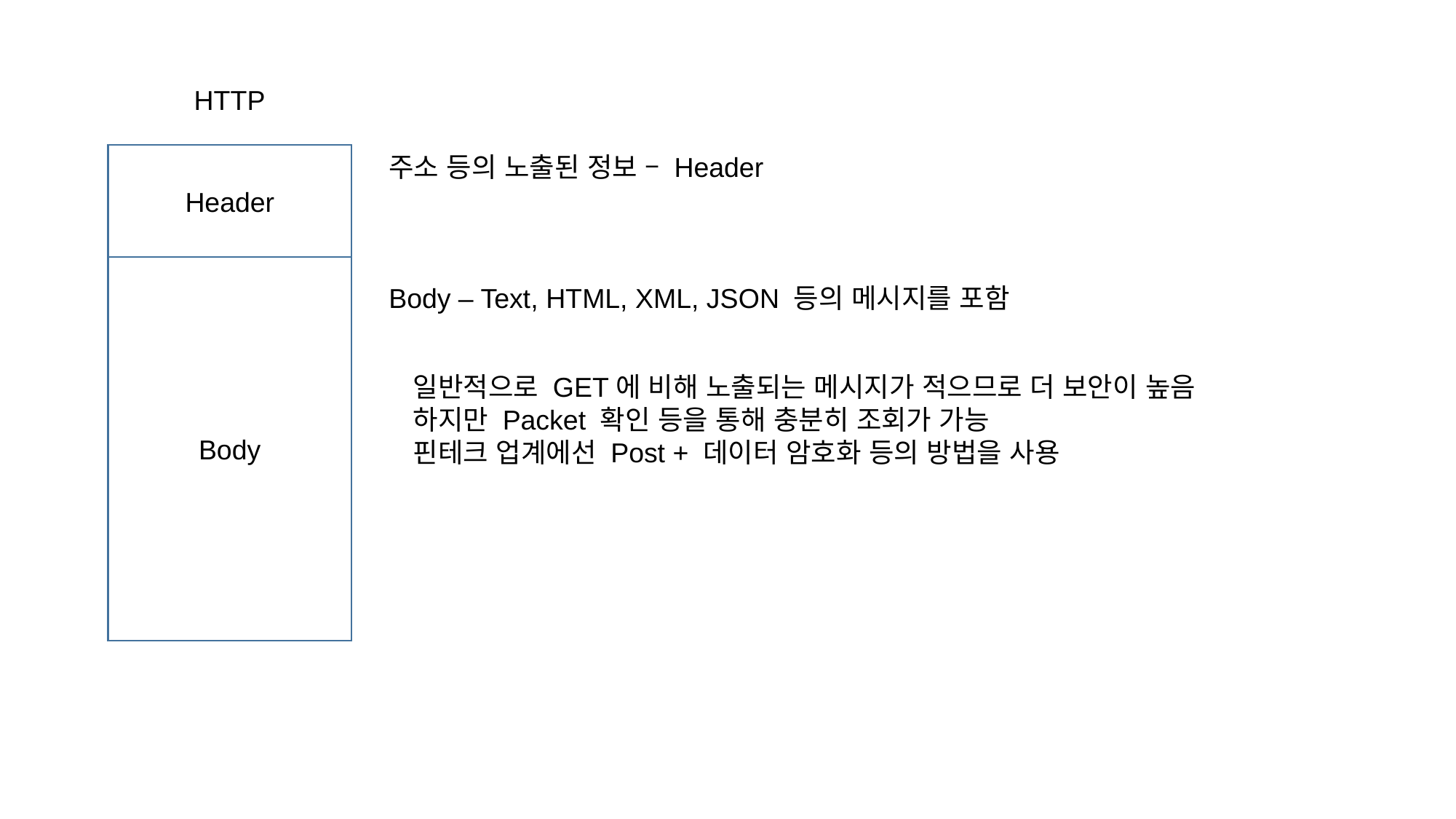

HTTP

Header
주소 등의 노출된 정보 – Header

Body – Text, HTML, XML, JSON 등의 메시지를 포함
Body
일반적으로 GET에 비해 노출되는 메시지가 적으므로 더 보안이 높음
하지만 Packet 확인 등을 통해 충분히 조회가 가능
핀테크 업계에선 Post + 데이터 암호화 등의 방법을 사용